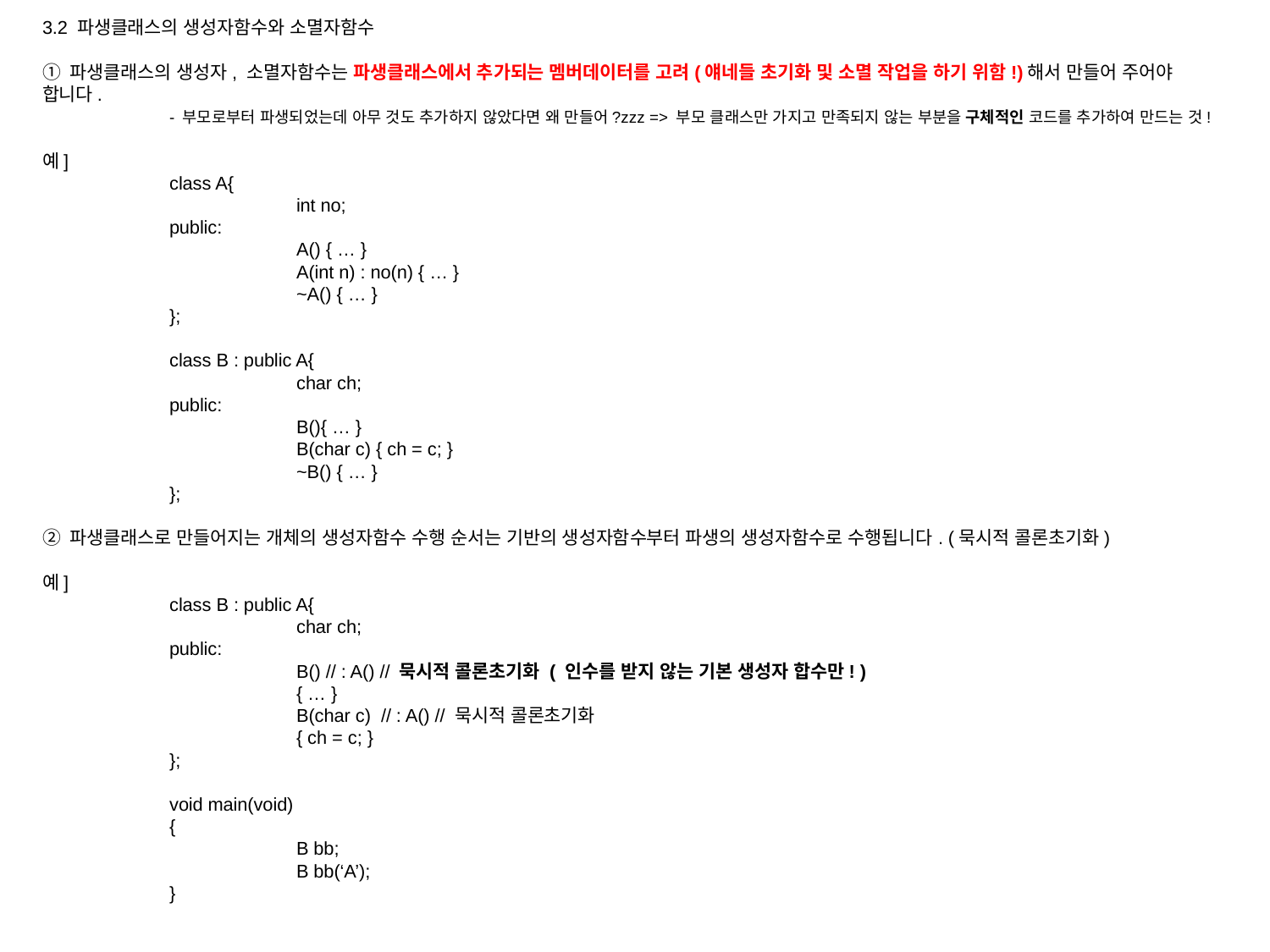

3.2 파생클래스의 생성자함수와 소멸자함수

① 파생클래스의 생성자, 소멸자함수는 파생클래스에서 추가되는 멤버데이터를 고려(얘네들 초기화 및 소멸 작업을 하기 위함!)해서 만들어 주어야 합니다.
	- 부모로부터 파생되었는데 아무 것도 추가하지 않았다면 왜 만들어?zzz => 부모 클래스만 가지고 만족되지 않는 부분을 구체적인 코드를 추가하여 만드는 것!

예]
	class A{
		int no;
	public:
		A() { … }
		A(int n) : no(n) { … }
		~A() { … }
	};

	class B : public A{
		char ch;
	public:
		B(){ … }
		B(char c) { ch = c; }
		~B() { … }
	};

② 파생클래스로 만들어지는 개체의 생성자함수 수행 순서는 기반의 생성자함수부터 파생의 생성자함수로 수행됩니다. (묵시적 콜론초기화)

예]
	class B : public A{
		char ch;
	public:
		B() // : A() // 묵시적 콜론초기화 ( 인수를 받지 않는 기본 생성자 합수만! )
		{ … }
		B(char c)  // : A() // 묵시적 콜론초기화
		{ ch = c; }
	};

	void main(void)
	{
		B bb;
		B bb(‘A’);
	}